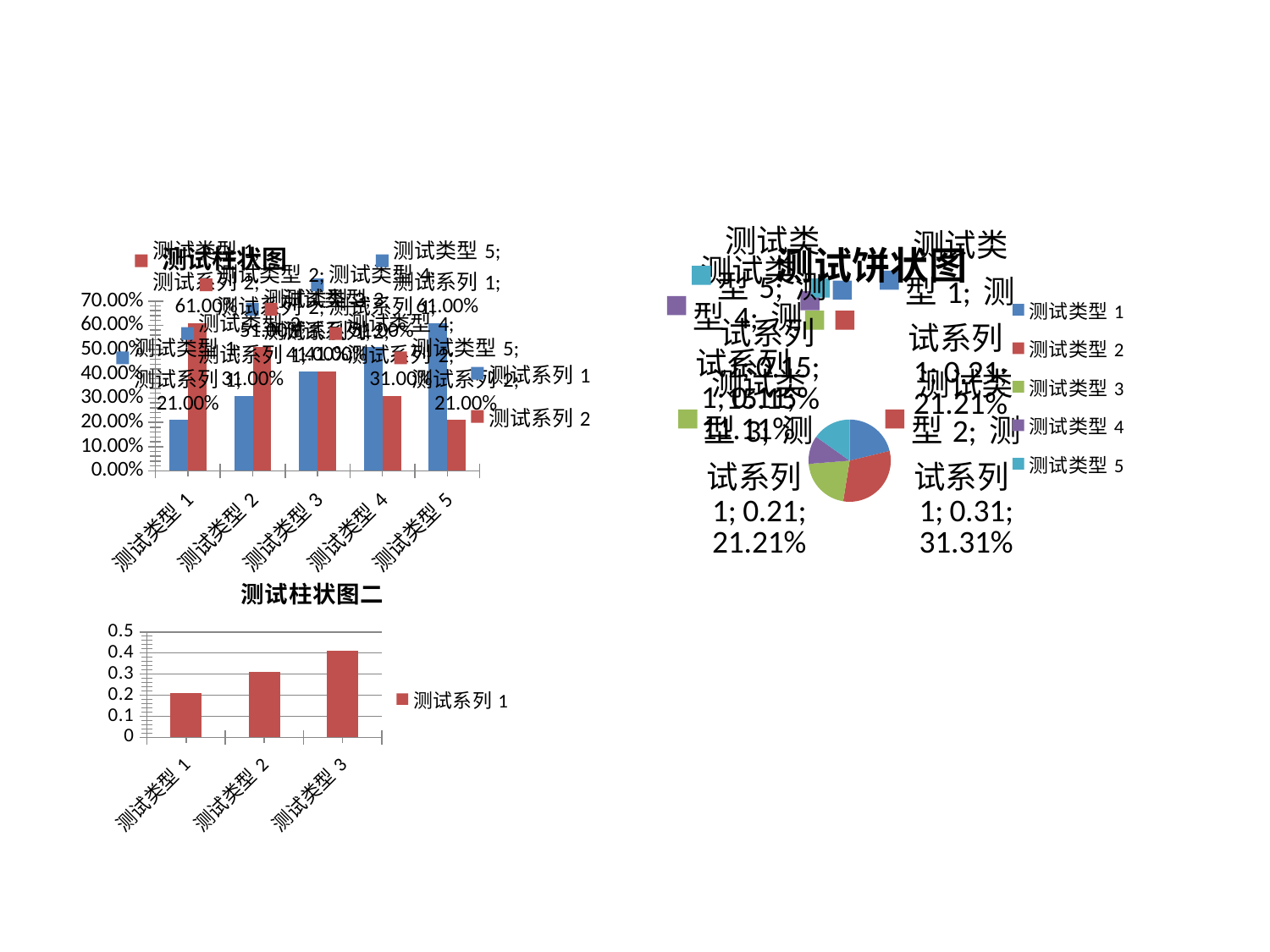

#

### Chart: 测试饼状图

| Category | 测试系列1 |
|---|---|
| 测试类型1 | 0.21000000000000002 |
| 测试类型2 | 0.31000000000000005 |
| 测试类型3 | 0.21000000000000002 |
| 测试类型4 | 0.11 |
| 测试类型5 | 0.15000000000000002 |

### Chart: 测试柱状图

| Category | 测试系列1 | 测试系列2 |
|---|---|---|
| 测试类型1 | 0.21000000000000002 | 0.6100000000000001 |
| 测试类型2 | 0.31000000000000005 | 0.51 |
| 测试类型3 | 0.41000000000000003 | 0.41000000000000003 |
| 测试类型4 | 0.51 | 0.31000000000000005 |
| 测试类型5 | 0.6100000000000001 | 0.21000000000000002 |

### Chart: 测试柱状图二

| Category | 测试系列1 |
|---|---|
| 测试类型1 | 0.21000000000000002 |
| 测试类型2 | 0.31000000000000005 |
| 测试类型3 | 0.41000000000000003 |